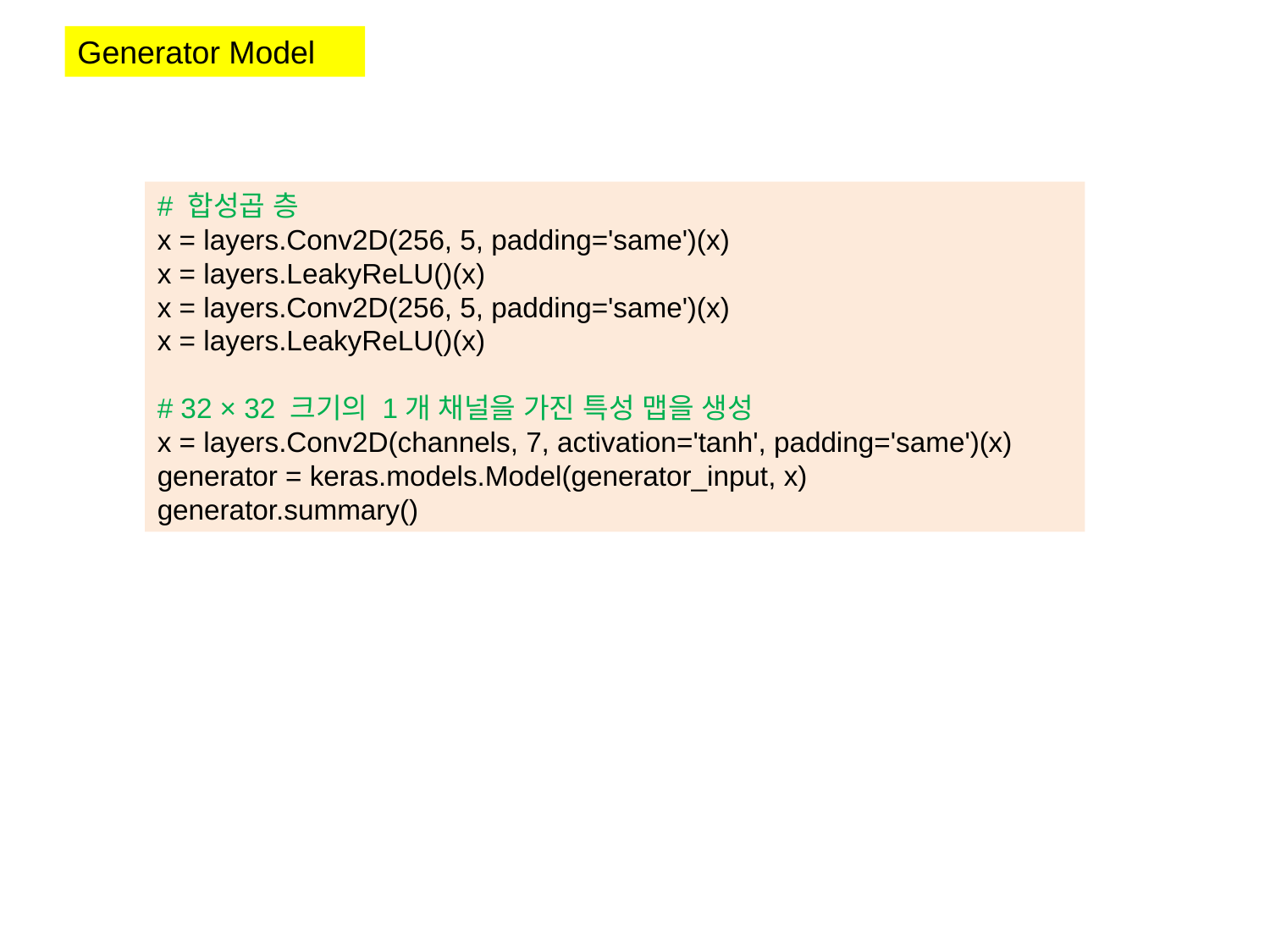

Generator Model
# 합성곱 층
x = layers.Conv2D(256, 5, padding='same')(x)
x = layers.LeakyReLU()(x)
x = layers.Conv2D(256, 5, padding='same')(x)
x = layers.LeakyReLU()(x)
# 32 × 32 크기의 1개 채널을 가진 특성 맵을 생성
x = layers.Conv2D(channels, 7, activation='tanh', padding='same')(x)
generator = keras.models.Model(generator_input, x)
generator.summary()